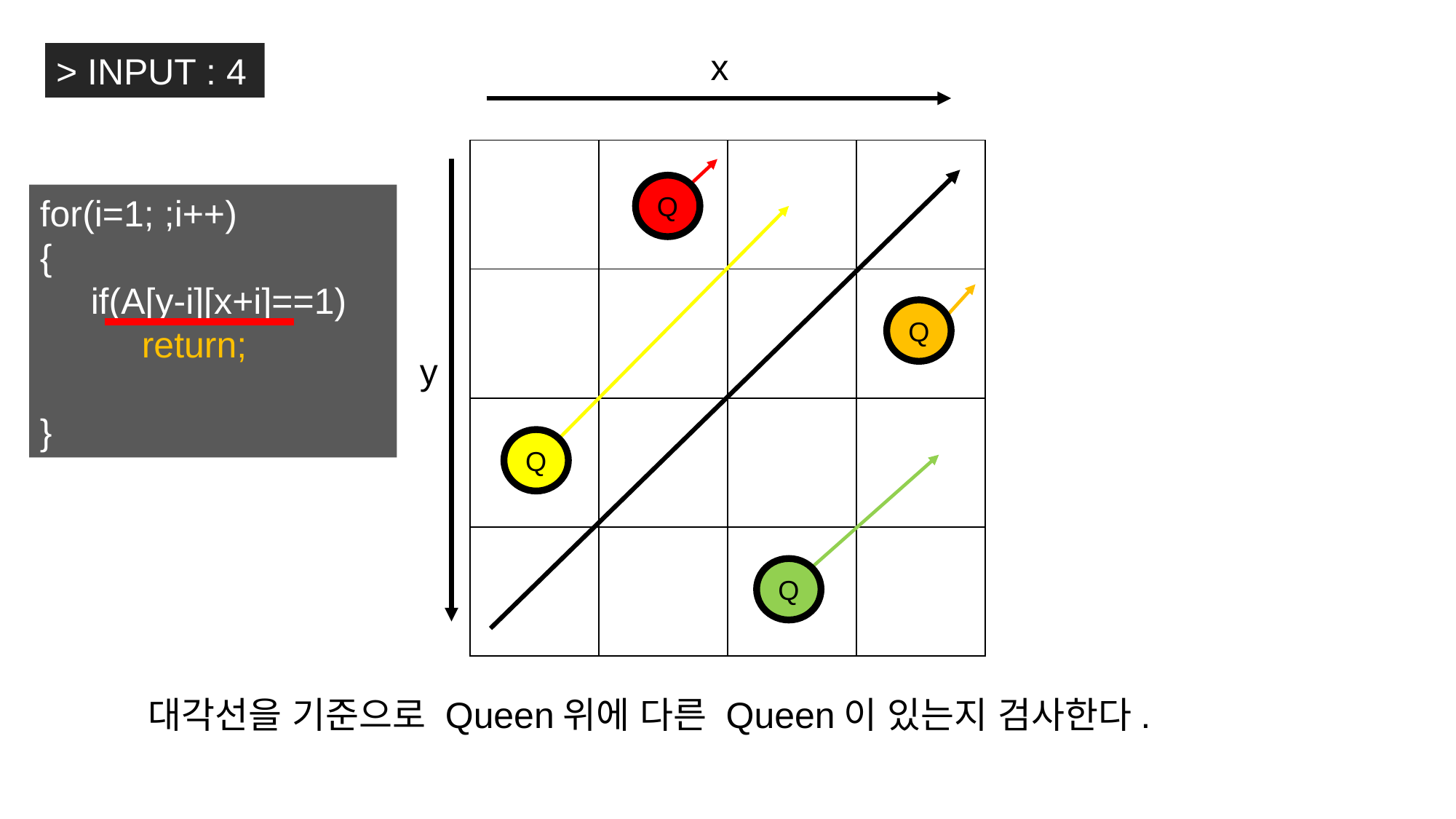

x
> INPUT : 4
|  |  |  |  |
| --- | --- | --- | --- |
|  |  |  |  |
|  |  |  |  |
|  |  |  |  |
Q
for(i=1; ;i++)
{
     if(A[y-i][x+i]==1)
          return;

}
Q
y
Q
Q
대각선을 기준으로 Queen위에 다른 Queen이 있는지 검사한다.